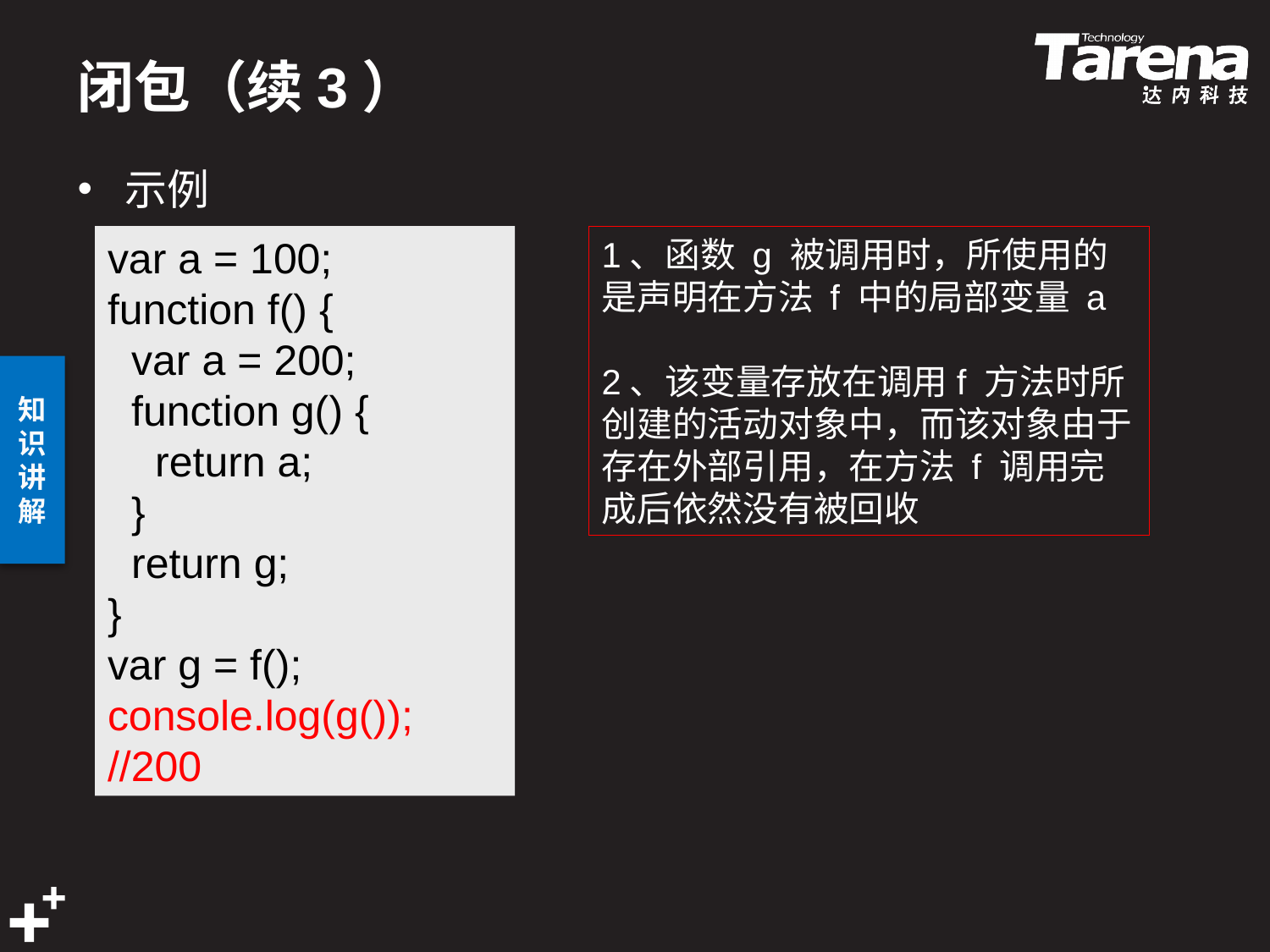

# 闭包（续3）
示例
var a = 100;
function f() {
  var a = 200;
  function g() {
    return a;
  }
  return g;
}
var g = f();
console.log(g());
//200
1、函数 g 被调用时，所使用的是声明在方法 f 中的局部变量 a

2、该变量存放在调用f 方法时所创建的活动对象中，而该对象由于存在外部引用，在方法 f 调用完成后依然没有被回收